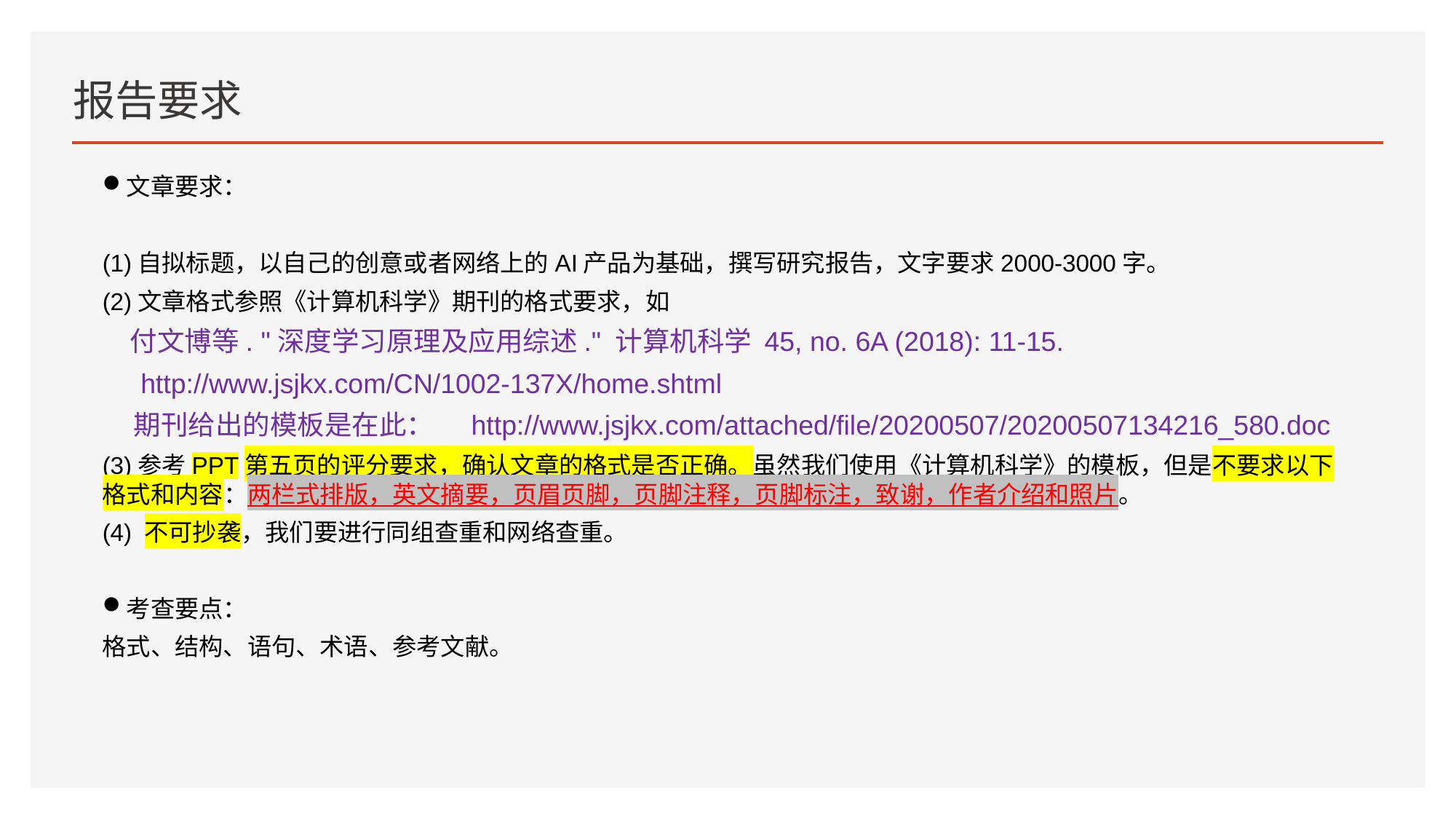

# 报告要求
文章要求：

(1)自拟标题，以自己的创意或者网络上的AI产品为基础，撰写研究报告，文字要求2000-3000字。
(2)文章格式参照《计算机科学》期刊的格式要求，如
    付文博等. "深度学习原理及应用综述." 计算机科学 45, no. 6A (2018): 11-15.
     http://www.jsjkx.com/CN/1002-137X/home.shtml
    期刊给出的模板是在此：     http://www.jsjkx.com/attached/file/20200507/20200507134216_580.doc
(3)参考PPT第五页的评分要求，确认文章的格式是否正确。虽然我们使用《计算机科学》的模板，但是不要求以下格式和内容：两栏式排版，英文摘要，页眉页脚，页脚注释，页脚标注，致谢，作者介绍和照片。
(4) 不可抄袭，我们要进行同组查重和网络查重。

考查要点：
格式、结构、语句、术语、参考文献。